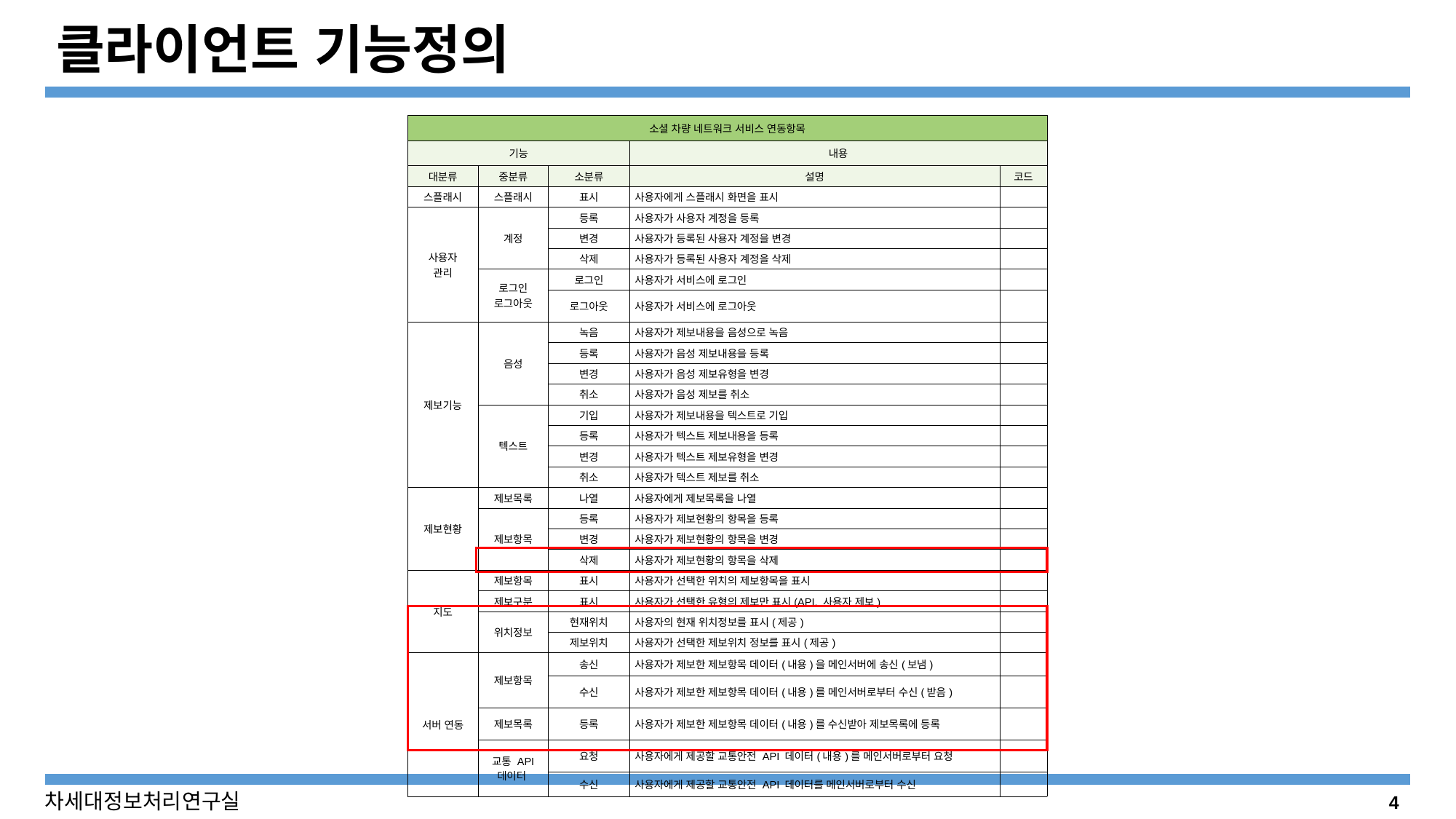

# 클라이언트 기능정의
| 소셜 차량 네트워크 서비스 연동항목 |  |  |  |  |
| --- | --- | --- | --- | --- |
| 기능 |  |  | 내용 |  |
| 대분류 | 중분류 | 소분류 | 설명 | 코드 |
| 스플래시 | 스플래시 | 표시 | 사용자에게 스플래시 화면을 표시 |  |
| 사용자 관리 | 계정 | 등록 | 사용자가 사용자 계정을 등록 |  |
|  |  | 변경 | 사용자가 등록된 사용자 계정을 변경 |  |
|  |  | 삭제 | 사용자가 등록된 사용자 계정을 삭제 |  |
|  | 로그인 로그아웃 | 로그인 | 사용자가 서비스에 로그인 |  |
|  |  | 로그아웃 | 사용자가 서비스에 로그아웃 |  |
| 제보기능 | 음성 | 녹음 | 사용자가 제보내용을 음성으로 녹음 |  |
|  |  | 등록 | 사용자가 음성 제보내용을 등록 |  |
|  |  | 변경 | 사용자가 음성 제보유형을 변경 |  |
|  |  | 취소 | 사용자가 음성 제보를 취소 |  |
|  | 텍스트 | 기입 | 사용자가 제보내용을 텍스트로 기입 |  |
|  |  | 등록 | 사용자가 텍스트 제보내용을 등록 |  |
|  |  | 변경 | 사용자가 텍스트 제보유형을 변경 |  |
|  |  | 취소 | 사용자가 텍스트 제보를 취소 |  |
| 제보현황 | 제보목록 | 나열 | 사용자에게 제보목록을 나열 |  |
|  | 제보항목 | 등록 | 사용자가 제보현황의 항목을 등록 |  |
|  |  | 변경 | 사용자가 제보현황의 항목을 변경 |  |
|  |  | 삭제 | 사용자가 제보현황의 항목을 삭제 |  |
| 지도 | 제보항목 | 표시 | 사용자가 선택한 위치의 제보항목을 표시 |  |
|  | 제보구분 | 표시 | 사용자가 선택한 유형의 제보만 표시(API, 사용자 제보) |  |
|  | 위치정보 | 현재위치 | 사용자의 현재 위치정보를 표시(제공) |  |
|  |  | 제보위치 | 사용자가 선택한 제보위치 정보를 표시(제공) |  |
| 서버 연동 | 제보항목 | 송신 | 사용자가 제보한 제보항목 데이터(내용)을 메인서버에 송신(보냄) |  |
|  |  | 수신 | 사용자가 제보한 제보항목 데이터(내용)를 메인서버로부터 수신(받음) |  |
|  | 제보목록 | 등록 | 사용자가 제보한 제보항목 데이터(내용)를 수신받아 제보목록에 등록 |  |
|  | 교통 API 데이터 | 요청 | 사용자에게 제공할 교통안전 API 데이터(내용)를 메인서버로부터 요청 |  |
|  |  | 수신 | 사용자에게 제공할 교통안전 API 데이터를 메인서버로부터 수신 |  |

4